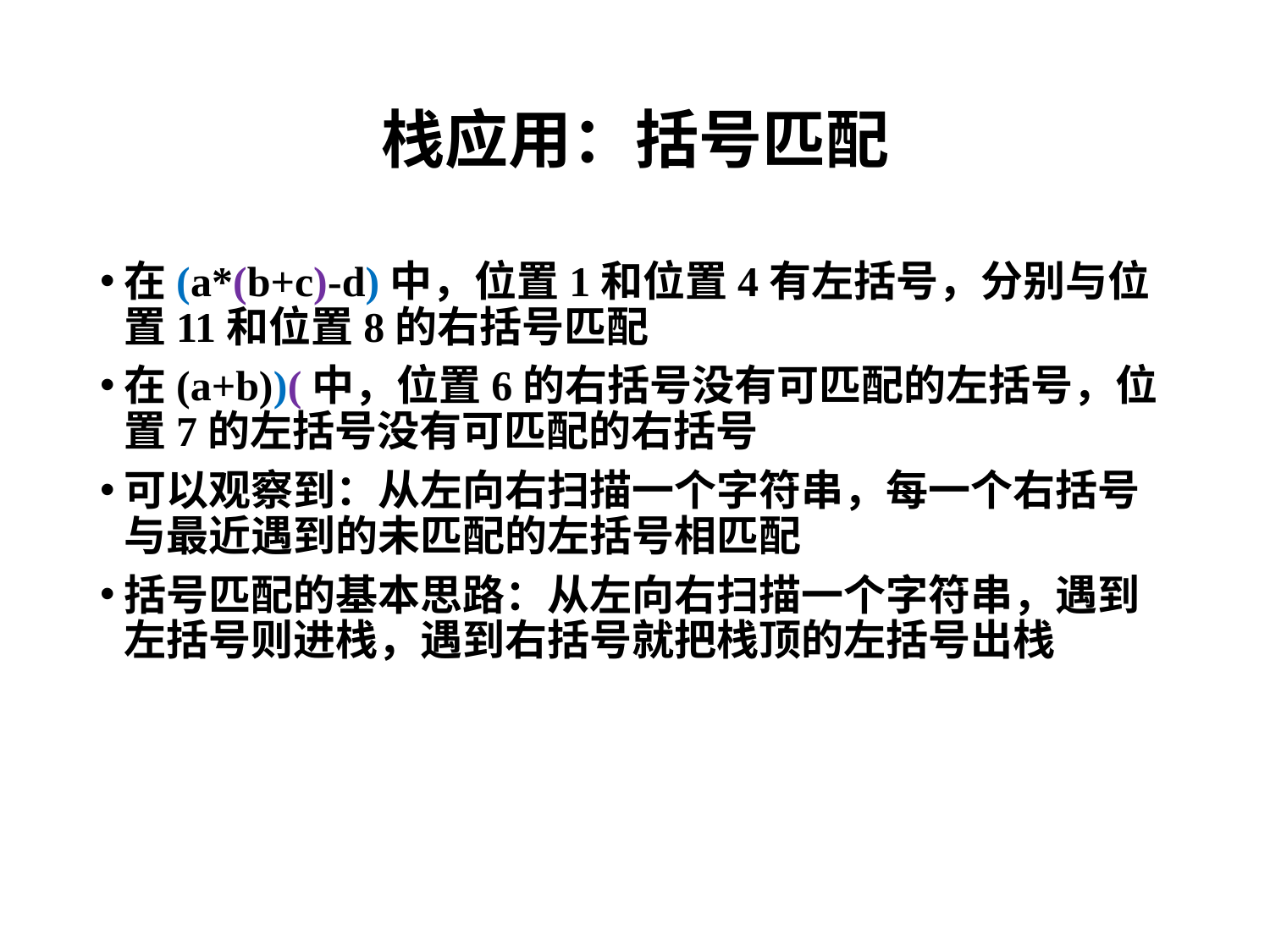

# 栈应用：括号匹配
在(a*(b+c)-d)中，位置1和位置4有左括号，分别与位置11和位置8的右括号匹配
在(a+b))(中，位置6的右括号没有可匹配的左括号，位置7的左括号没有可匹配的右括号
可以观察到：从左向右扫描一个字符串，每一个右括号与最近遇到的未匹配的左括号相匹配
括号匹配的基本思路：从左向右扫描一个字符串，遇到左括号则进栈，遇到右括号就把栈顶的左括号出栈